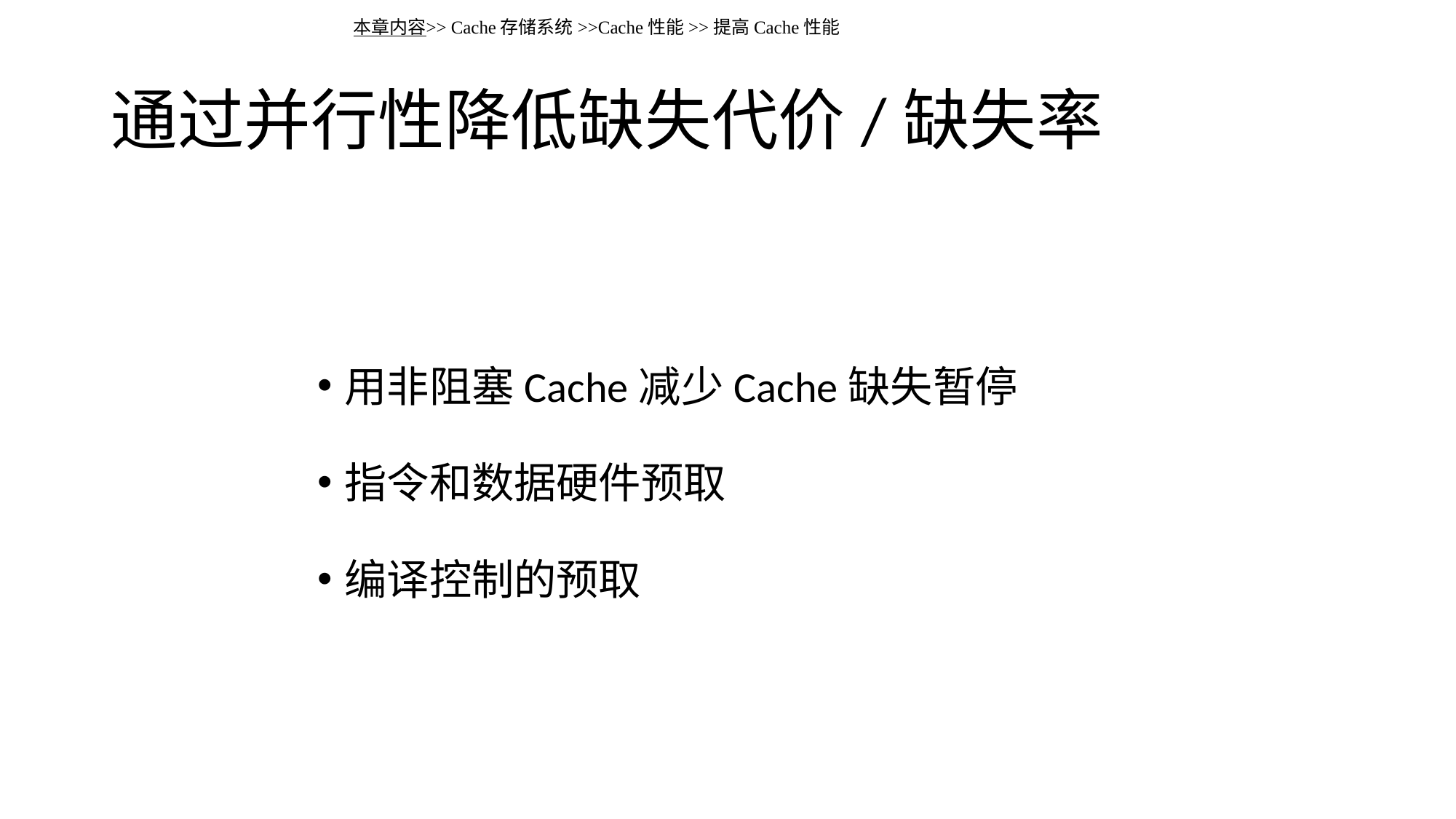

本章内容>> Cache存储系统>>Cache性能>>提高Cache性能
# 通过并行性降低缺失代价/缺失率
用非阻塞Cache减少Cache缺失暂停
指令和数据硬件预取
编译控制的预取